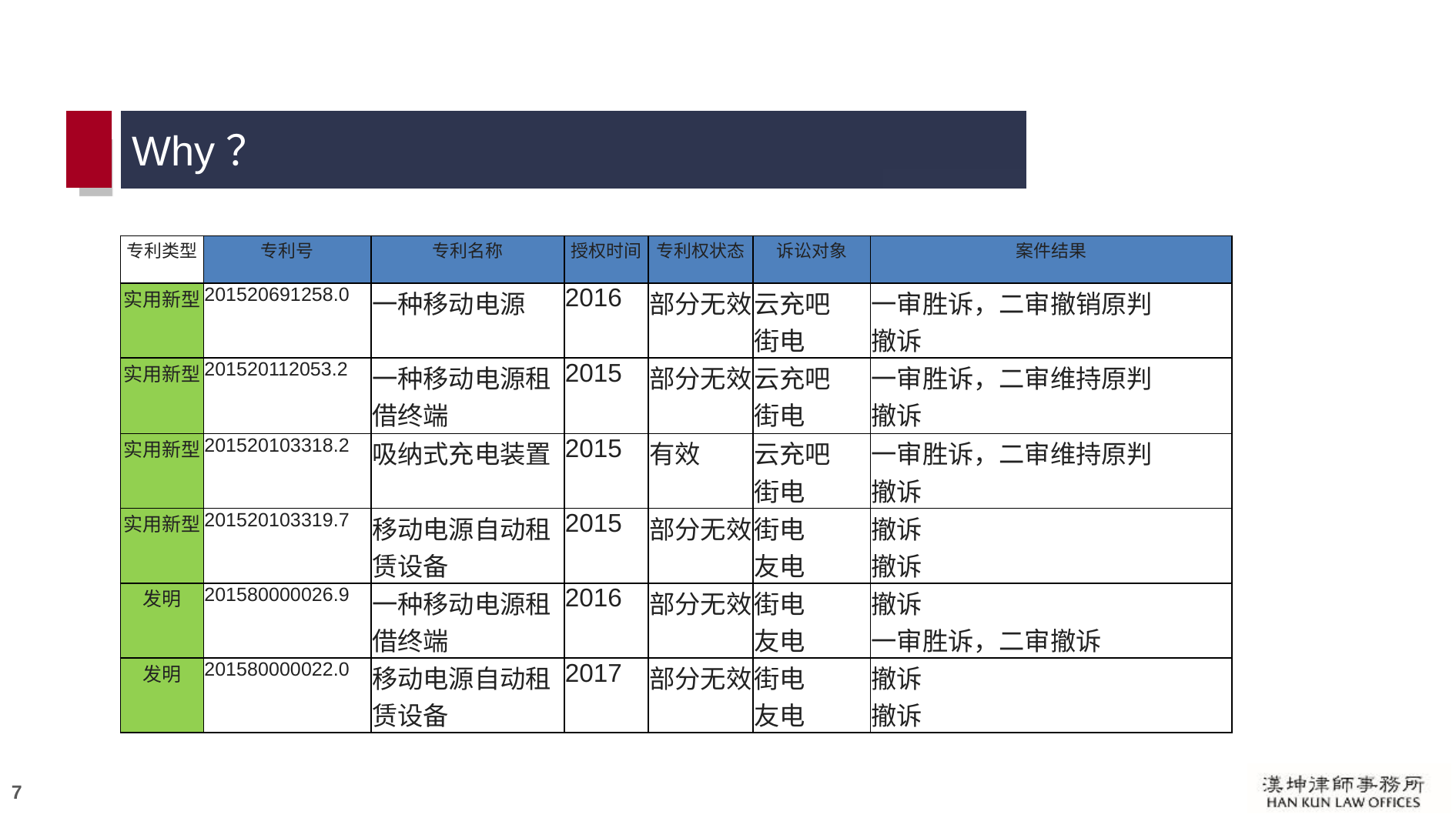

# Why？
| 专利类型 | 专利号 | 专利名称 | 授权时间 | 专利权状态 | 诉讼对象 | 案件结果 |
| --- | --- | --- | --- | --- | --- | --- |
| 实用新型 | 201520691258.0 | 一种移动电源 | 2016 | 部分无效 | 云充吧 街电 | 一审胜诉，二审撤销原判 撤诉 |
| 实用新型 | 201520112053.2 | 一种移动电源租借终端 | 2015 | 部分无效 | 云充吧 街电 | 一审胜诉，二审维持原判 撤诉 |
| 实用新型 | 201520103318.2 | 吸纳式充电装置 | 2015 | 有效 | 云充吧 街电 | 一审胜诉，二审维持原判 撤诉 |
| 实用新型 | 201520103319.7 | 移动电源自动租赁设备 | 2015 | 部分无效 | 街电 友电 | 撤诉 撤诉 |
| 发明 | 201580000026.9 | 一种移动电源租借终端 | 2016 | 部分无效 | 街电 友电 | 撤诉 一审胜诉，二审撤诉 |
| 发明 | 201580000022.0 | 移动电源自动租赁设备 | 2017 | 部分无效 | 街电 友电 | 撤诉 撤诉 |